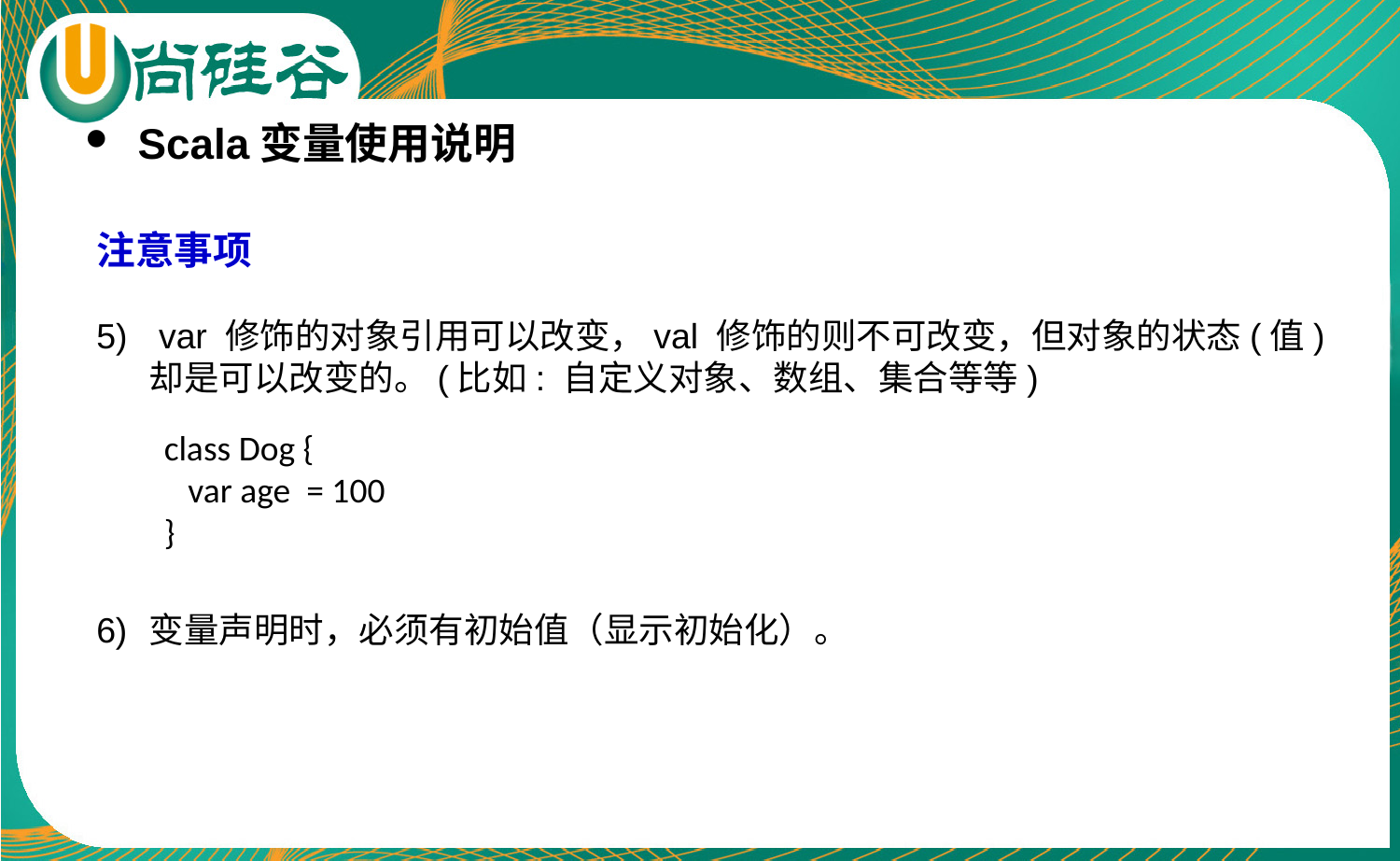

Scala变量使用说明

注意事项

 var 修饰的对象引用可以改变，val 修饰的则不可改变，但对象的状态(值)却是可以改变的。(比如: 自定义对象、数组、集合等等)
变量声明时，必须有初始值（显示初始化）。
class Dog {
   var age  = 100
}